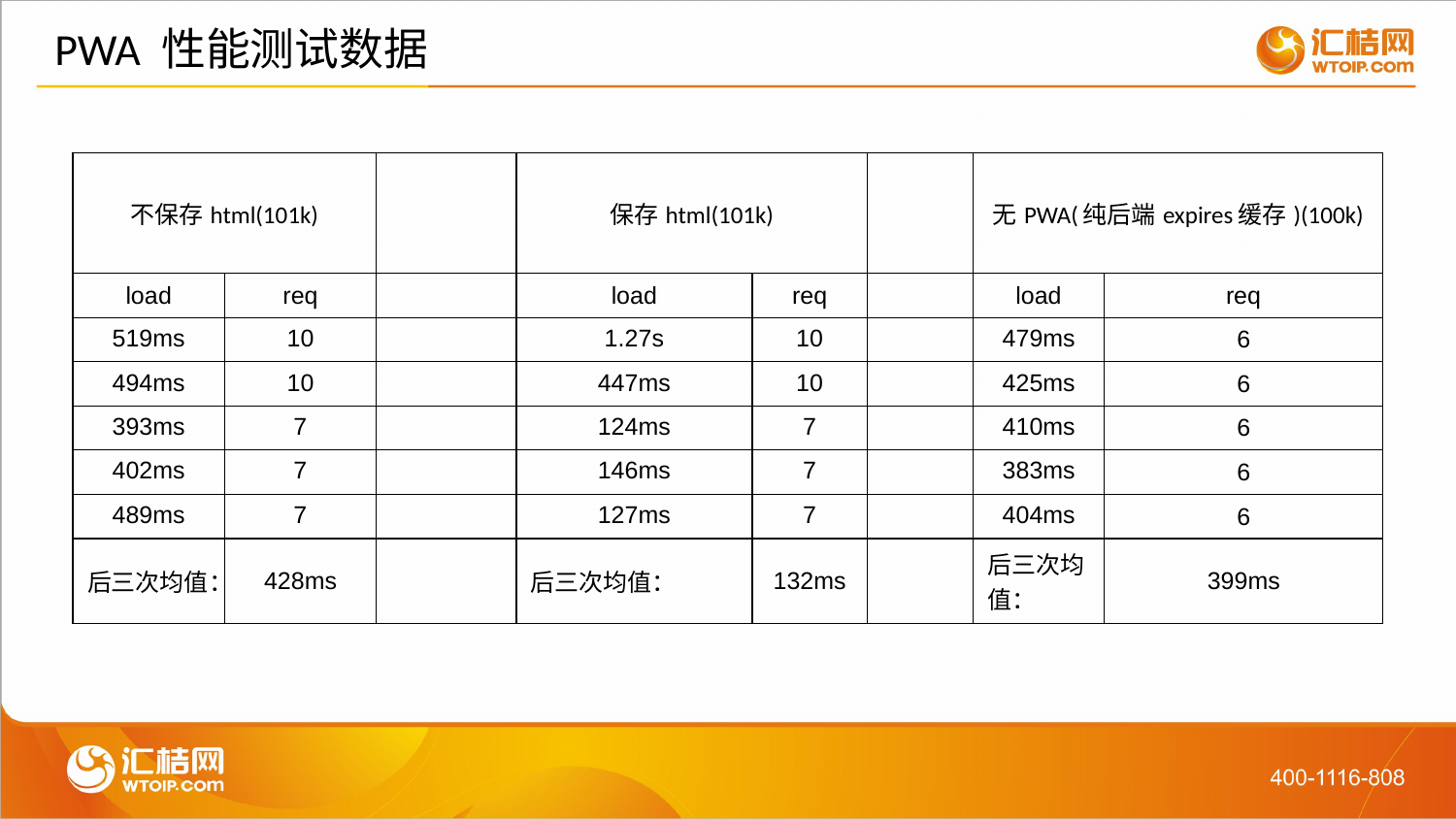

# PWA 性能测试数据
| 不保存html(101k) |  |  | 保存html(101k) |  |  | 无PWA(纯后端expires缓存)(100k) |  |
| --- | --- | --- | --- | --- | --- | --- | --- |
| load | req |  | load | req |  | load | req |
| 519ms | 10 |  | 1.27s | 10 |  | 479ms | 6 |
| 494ms | 10 |  | 447ms | 10 |  | 425ms | 6 |
| 393ms | 7 |  | 124ms | 7 |  | 410ms | 6 |
| 402ms | 7 |  | 146ms | 7 |  | 383ms | 6 |
| 489ms | 7 |  | 127ms | 7 |  | 404ms | 6 |
| 后三次均值： | 428ms |  | 后三次均值： | 132ms |  | 后三次均值： | 399ms |